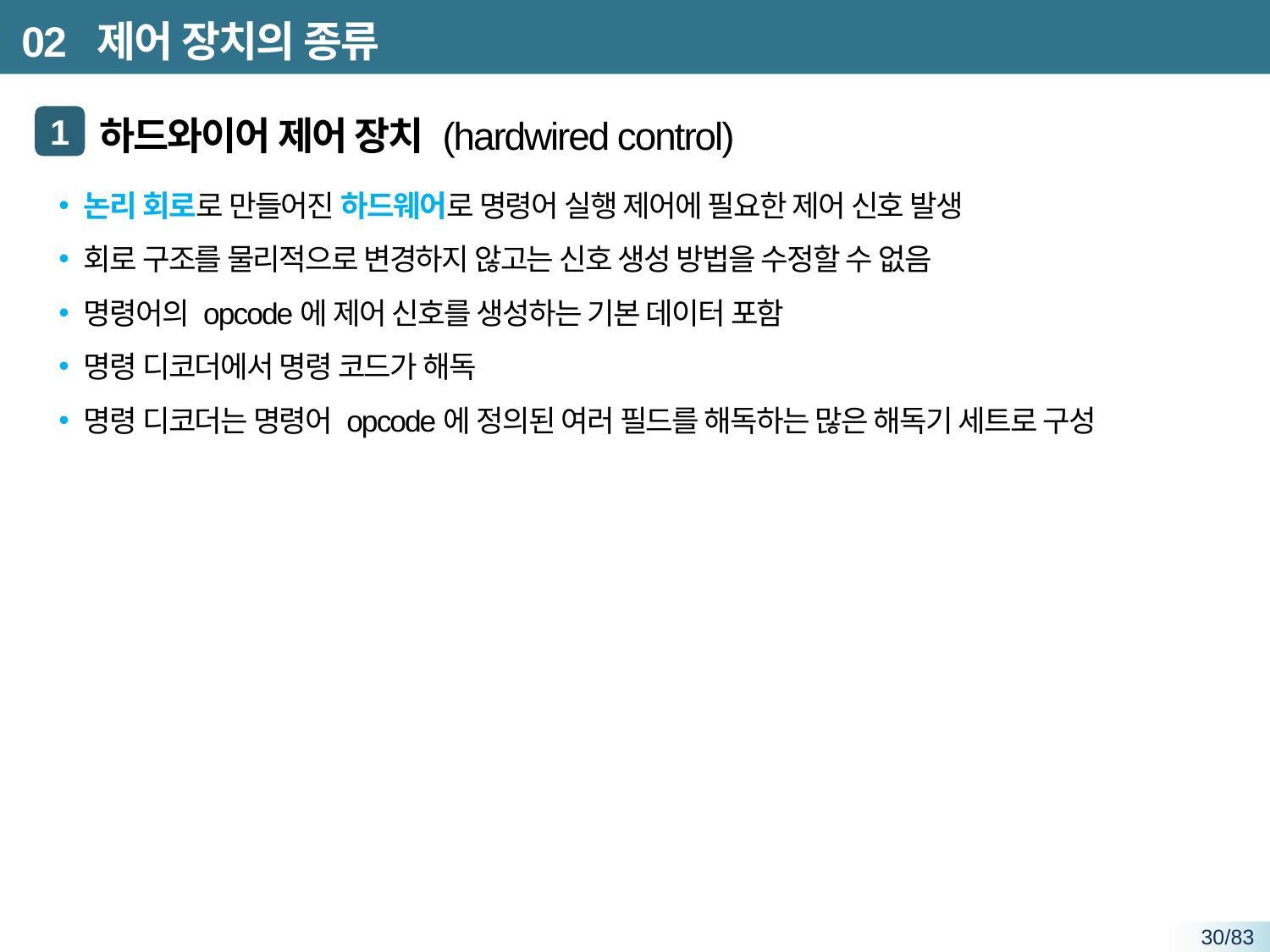

# 02  제어 장치의 종류
      하드와이어 제어 장치 (hardwired control)
논리 회로로 만들어진 하드웨어로 명령어 실행 제어에 필요한 제어 신호 발생
회로 구조를 물리적으로 변경하지 않고는 신호 생성 방법을 수정할 수 없음
명령어의 opcode에 제어 신호를 생성하는 기본 데이터 포함
명령 디코더에서 명령 코드가 해독
명령 디코더는 명령어 opcode에 정의된 여러 필드를 해독하는 많은 해독기 세트로 구성
1